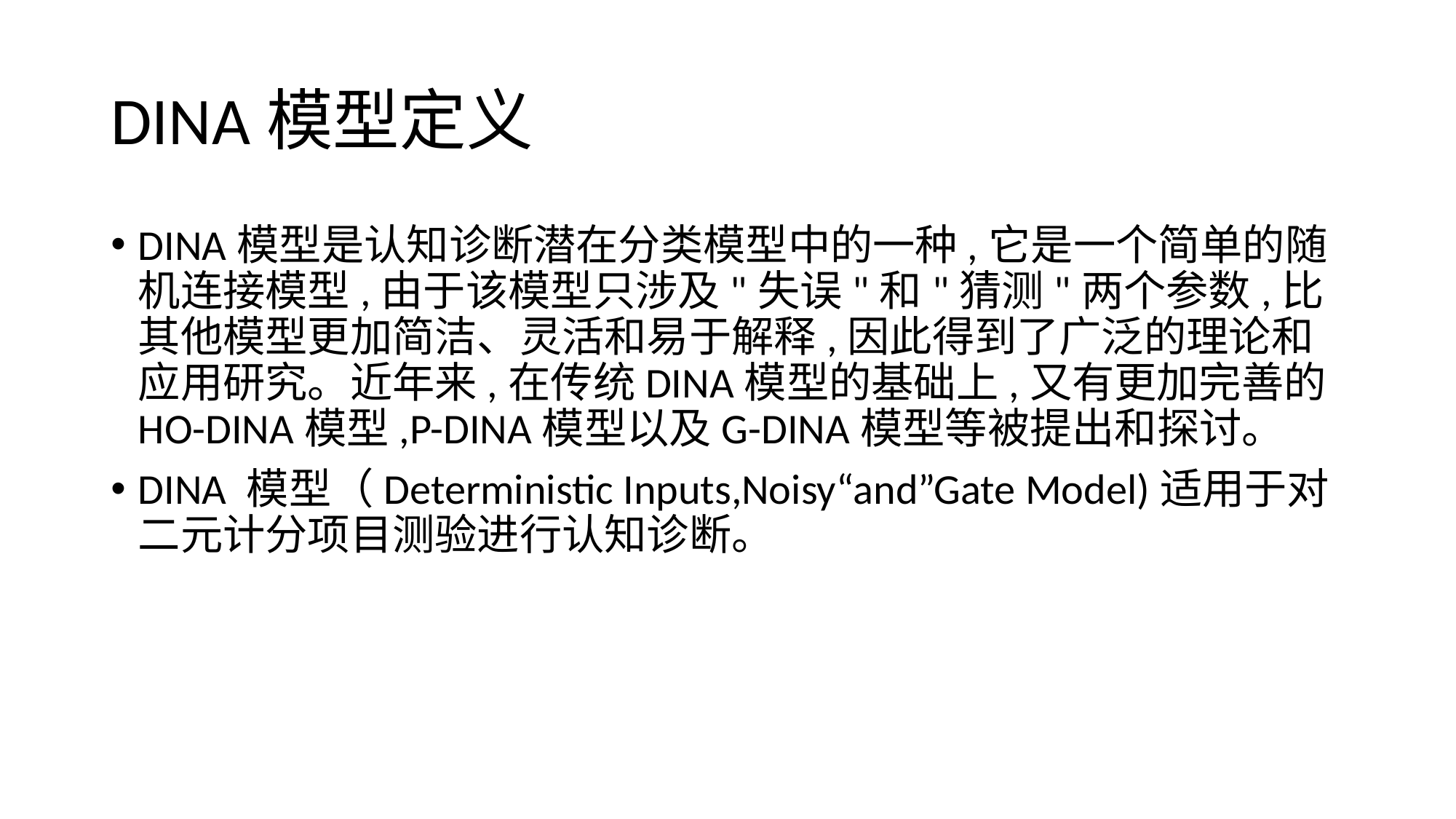

# DINA模型定义
DINA模型是认知诊断潜在分类模型中的一种,它是一个简单的随机连接模型,由于该模型只涉及"失误"和"猜测"两个参数,比其他模型更加简洁、灵活和易于解释,因此得到了广泛的理论和应用研究。近年来,在传统DINA模型的基础上,又有更加完善的HO-DINA模型,P-DINA模型以及G-DINA模型等被提出和探讨。
DINA 模型（Deterministic Inputs,Noisy“and”Gate Model)适用于对二元计分项目测验进行认知诊断。